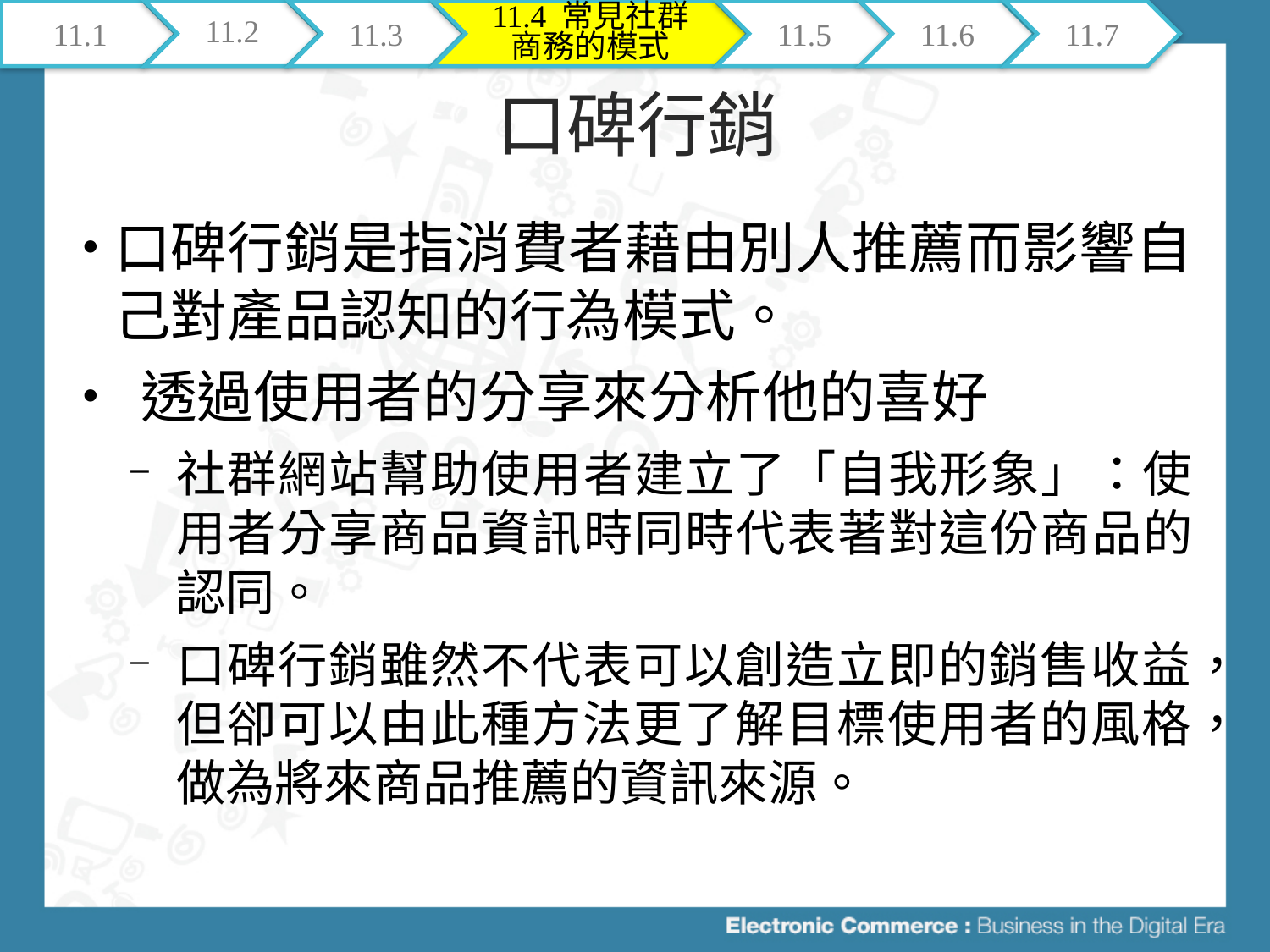

11.1
11.2
11.3
11.4 常見社群商務的模式
11.5
11.6
11.7
# 口碑行銷
口碑行銷是指消費者藉由別人推薦而影響自己對產品認知的行為模式。
 透過使用者的分享來分析他的喜好
社群網站幫助使用者建立了「自我形象」：使用者分享商品資訊時同時代表著對這份商品的認同。
口碑行銷雖然不代表可以創造立即的銷售收益，但卻可以由此種方法更了解目標使用者的風格，做為將來商品推薦的資訊來源。